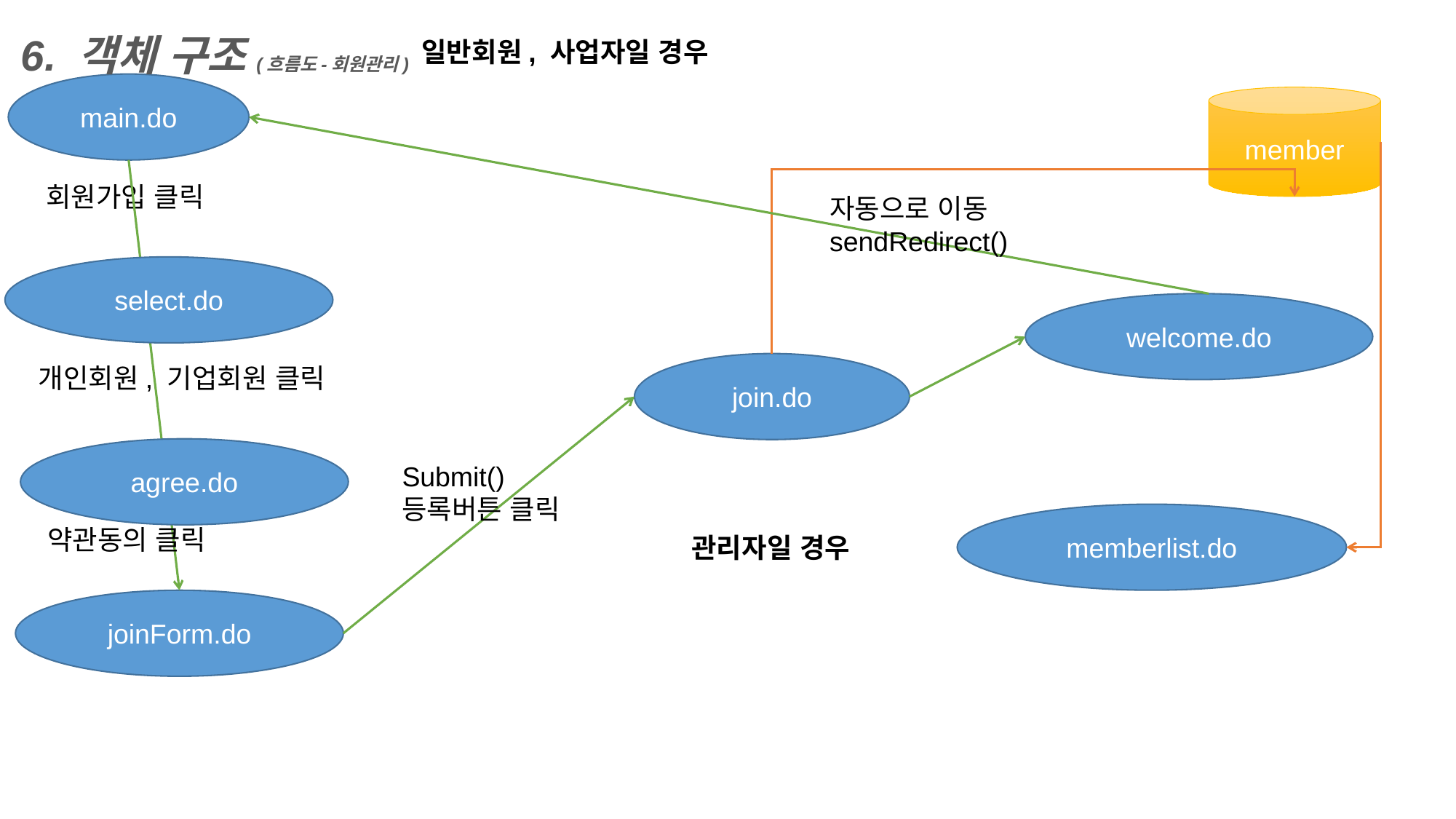

6. 객체 구조(흐름도-회원관리)
일반회원, 사업자일 경우
main.do
member
 회원가입 클릭
자동으로 이동
sendRedirect()
select.do
welcome.do
join.do
개인회원, 기업회원 클릭
agree.do
Submit()
등록버튼 클릭
memberlist.do
 약관동의 클릭
관리자일 경우
joinForm.do